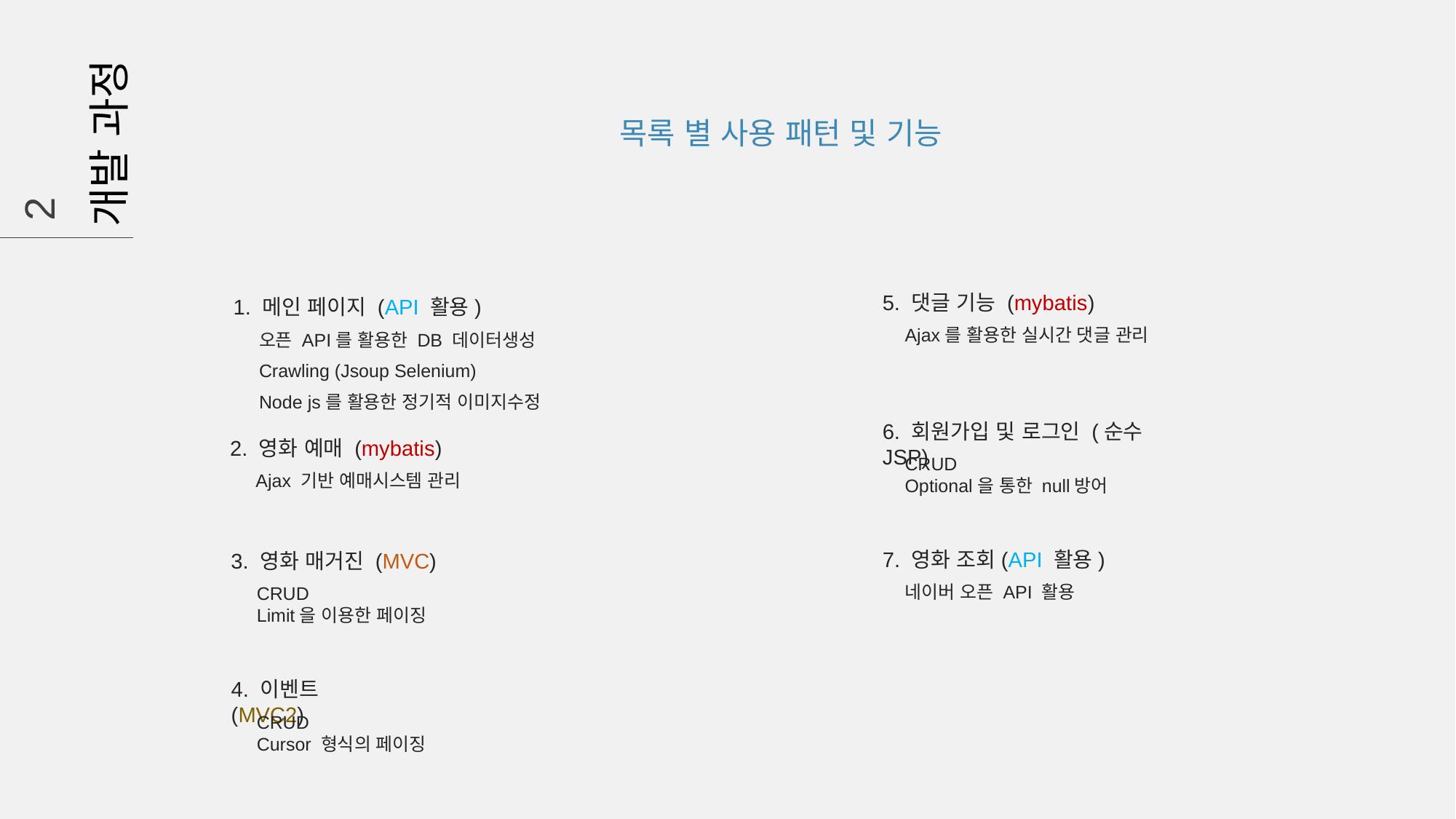

개발 과정
목록 별 사용 패턴 및 기능
2
5. 댓글 기능 (mybatis)
1. 메인 페이지 (API 활용)
Ajax를 활용한 실시간 댓글 관리
오픈 API를 활용한 DB 데이터생성
Crawling (Jsoup Selenium)
Node js를 활용한 정기적 이미지수정
6. 회원가입 및 로그인 (순수 JSP)
2. 영화 예매 (mybatis)
CRUD
Optional을 통한 null방어
Ajax 기반 예매시스템 관리
7. 영화 조회(API 활용)
3. 영화 매거진 (MVC)
네이버 오픈 API 활용
CRUD
Limit을 이용한 페이징
4. 이벤트 (MVC2)
CRUD
Cursor 형식의 페이징